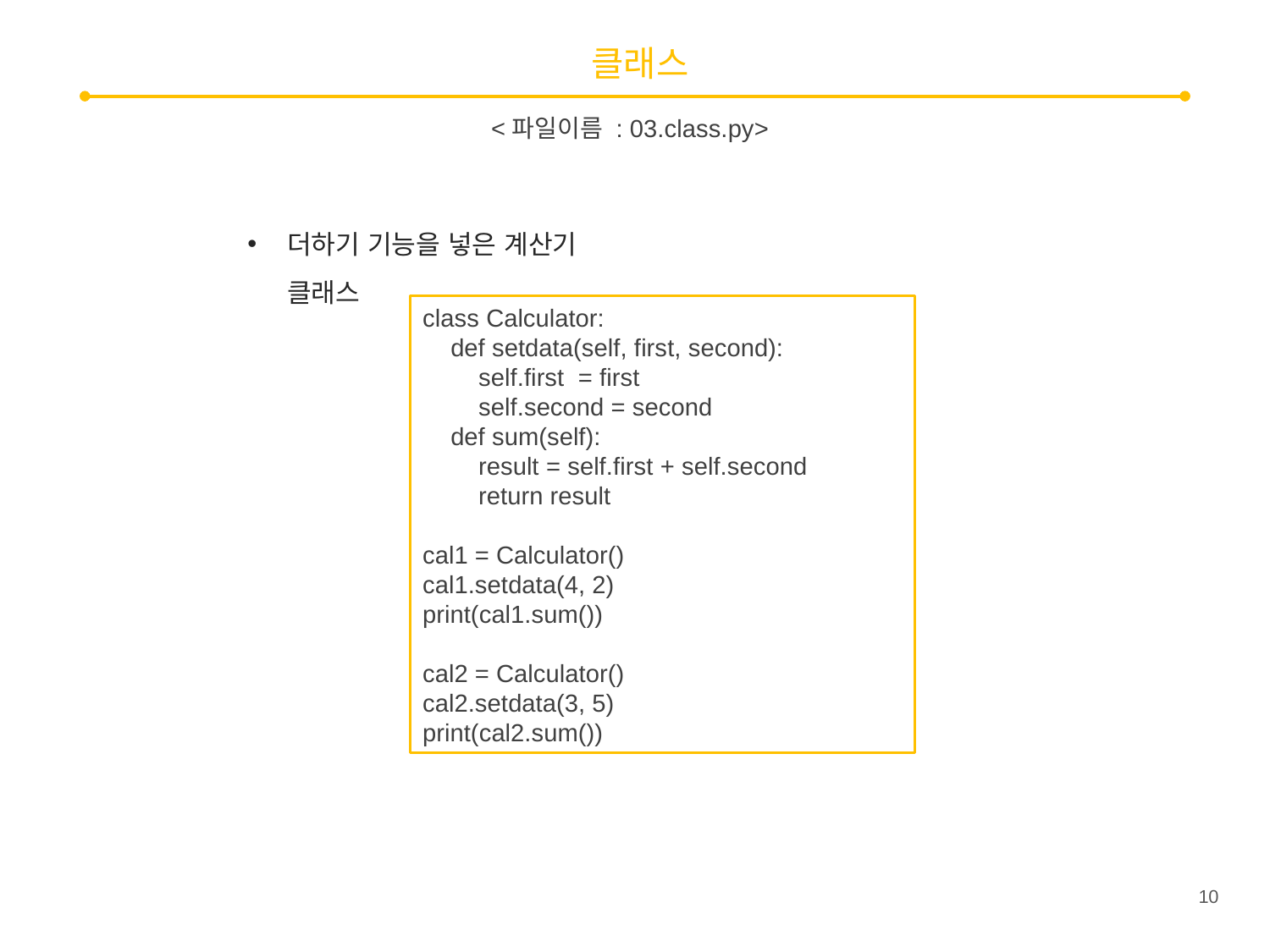

# 클래스
<파일이름 : 03.class.py>
더하기 기능을 넣은 계산기 클래스
class Calculator:
    def setdata(self, first, second):
        self.first  = first
        self.second = second
    def sum(self):
        result = self.first + self.second
        return result

cal1 = Calculator()
cal1.setdata(4, 2)
print(cal1.sum())

cal2 = Calculator()
cal2.setdata(3, 5)
print(cal2.sum())